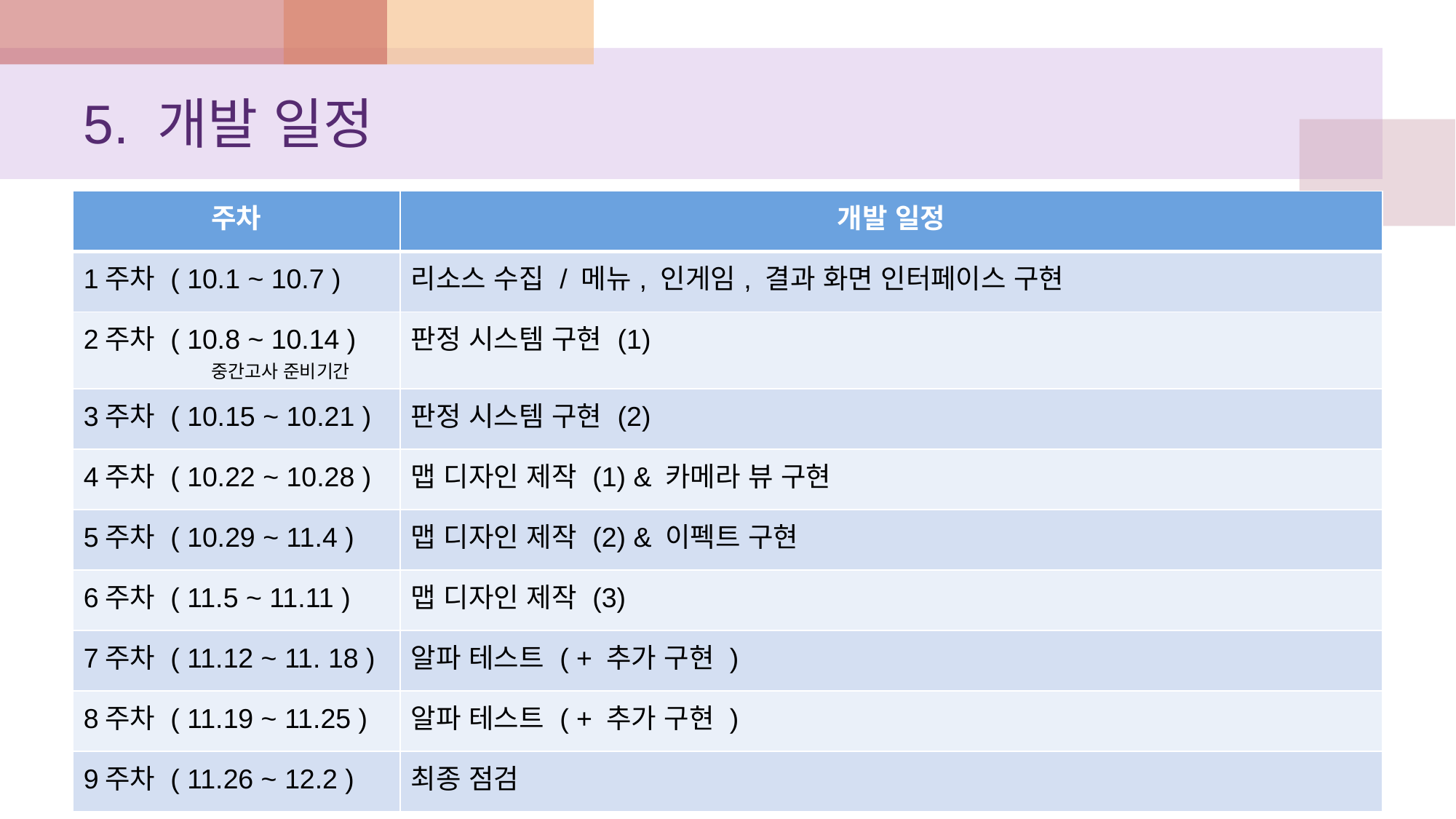

# 5. 개발 일정
| 주차 | 개발 일정 |
| --- | --- |
| 1주차 ( 10.1 ~ 10.7 ) | 리소스 수집 / 메뉴, 인게임, 결과 화면 인터페이스 구현 |
| 2주차 ( 10.8 ~ 10.14 ) 중간고사 준비기간 | 판정 시스템 구현 (1) |
| 3주차 ( 10.15 ~ 10.21 ) | 판정 시스템 구현 (2) |
| 4주차 ( 10.22 ~ 10.28 ) | 맵 디자인 제작 (1) & 카메라 뷰 구현 |
| 5주차 ( 10.29 ~ 11.4 ) | 맵 디자인 제작 (2) & 이펙트 구현 |
| 6주차 ( 11.5 ~ 11.11 ) | 맵 디자인 제작 (3) |
| 7주차 ( 11.12 ~ 11. 18 ) | 알파 테스트 ( + 추가 구현 ) |
| 8주차 ( 11.19 ~ 11.25 ) | 알파 테스트 ( + 추가 구현 ) |
| 9주차 ( 11.26 ~ 12.2 ) | 최종 점검 |